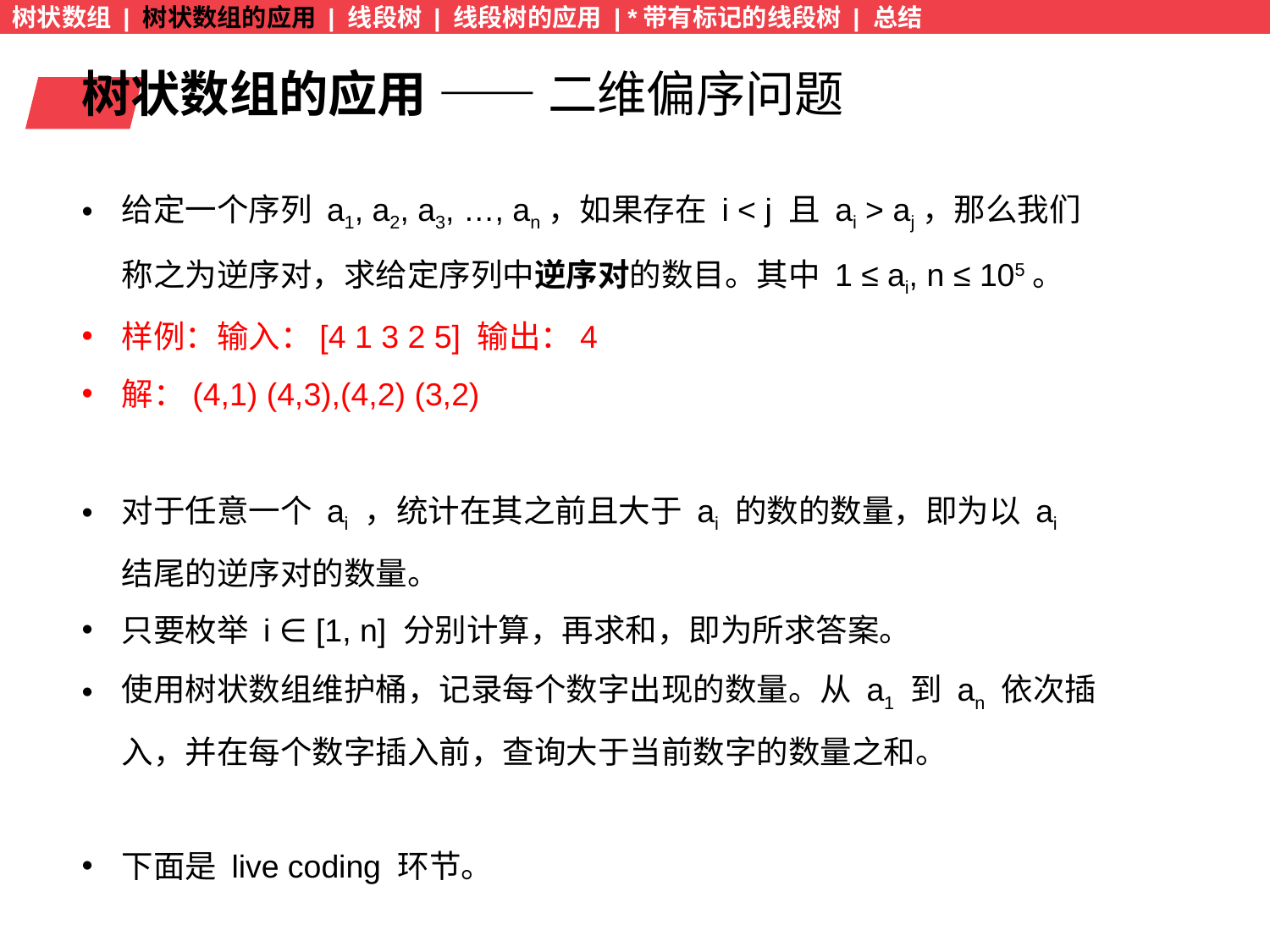

树状数组 | 树状数组的应用 | 线段树 | 线段树的应用 | *带有标记的线段树 | 总结
树状数组的应用 —— 二维偏序问题

给定一个序列 a1, a2, a3, …, an，如果存在 i < j 且 ai > aj，那么我们称之为逆序对，求给定序列中逆序对的数目。其中 1 ≤ ai, n ≤ 105。
样例：输入：[4 1 3 2 5] 输出：4
解：(4,1) (4,3),(4,2) (3,2)

对于任意一个 ai ，统计在其之前且大于 ai 的数的数量，即为以 ai 结尾的逆序对的数量。
只要枚举 i ∈ [1, n] 分别计算，再求和，即为所求答案。
使用树状数组维护桶，记录每个数字出现的数量。从 a1 到 an 依次插入，并在每个数字插入前，查询大于当前数字的数量之和。

下面是 live coding 环节。

23